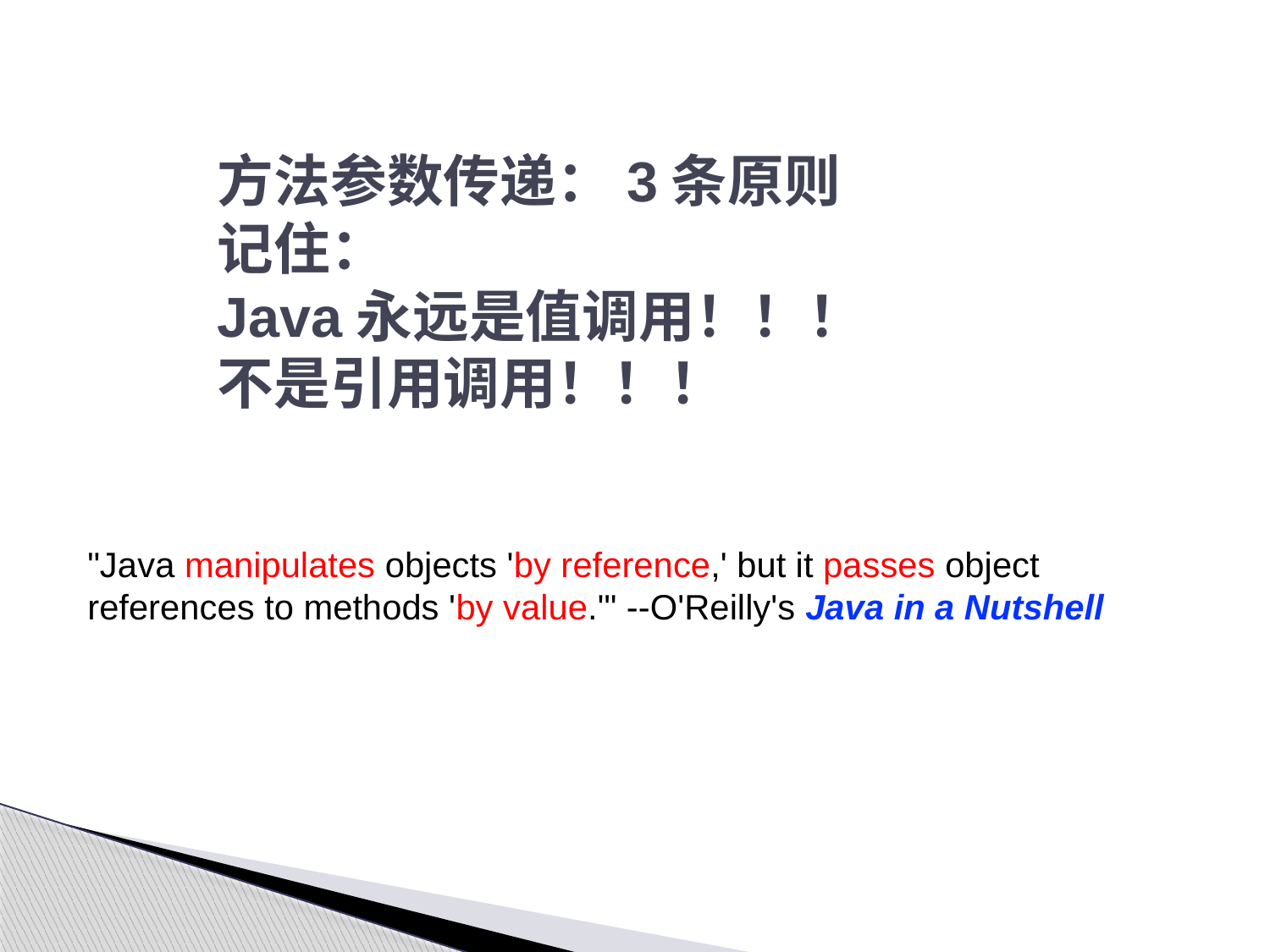

# 方法参数传递：3条原则 记住： Java永远是值调用！！！ 不是引用调用！！！
"Java manipulates objects 'by reference,' but it passes object references to methods 'by value.'" --O'Reilly's Java in a Nutshell